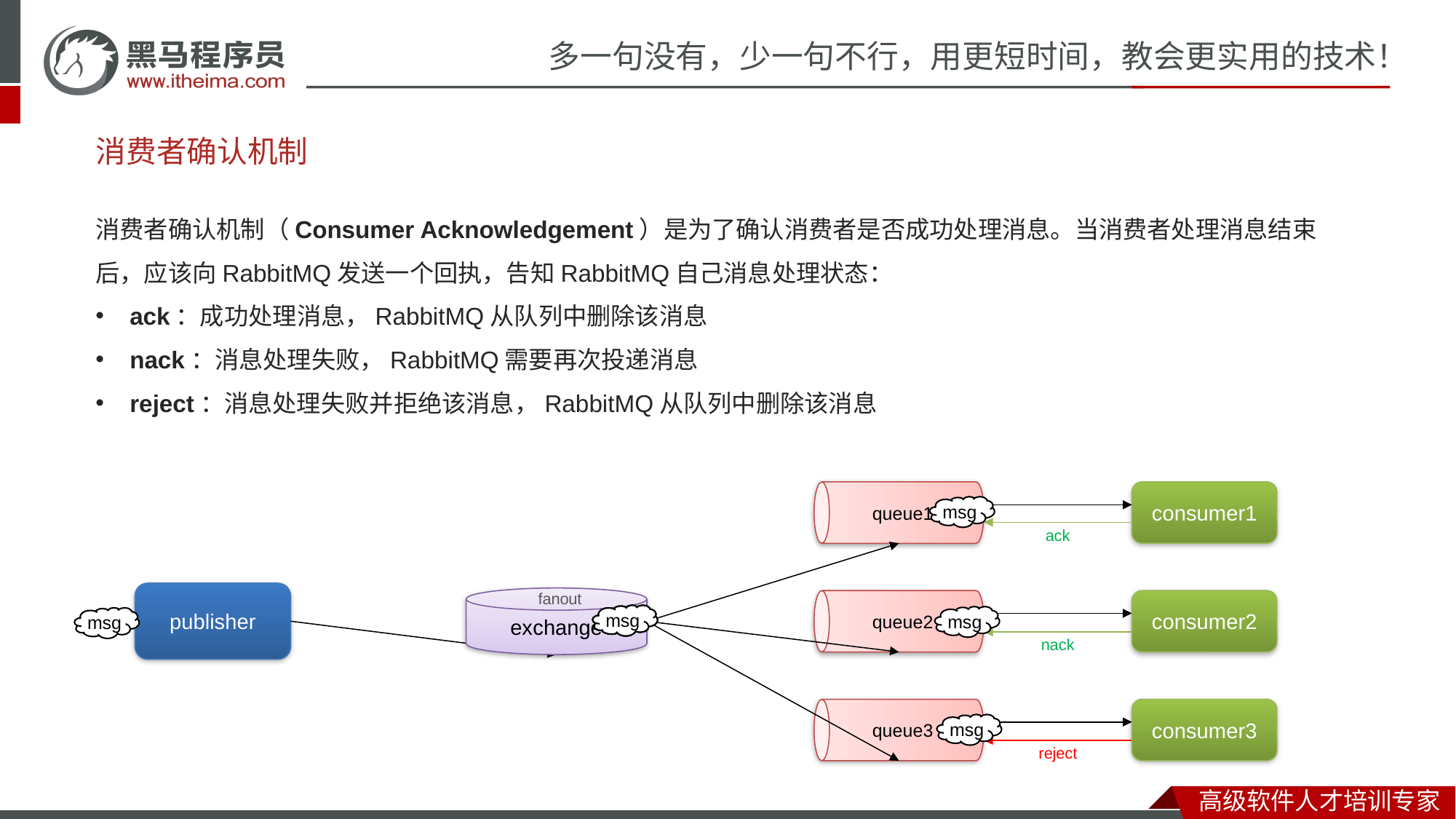

# 消费者确认机制
消费者确认机制（Consumer Acknowledgement）是为了确认消费者是否成功处理消息。当消费者处理消息结束后，应该向RabbitMQ发送一个回执，告知RabbitMQ自己消息处理状态：
ack：成功处理消息，RabbitMQ从队列中删除该消息
nack：消息处理失败，RabbitMQ需要再次投递消息
reject：消息处理失败并拒绝该消息，RabbitMQ从队列中删除该消息

queue1
consumer1
msg
ack
queue2
publisher
fanout
exchange
consumer2
msg
msg
msg
msg
msg
nack
queue3
consumer3
msg
reject